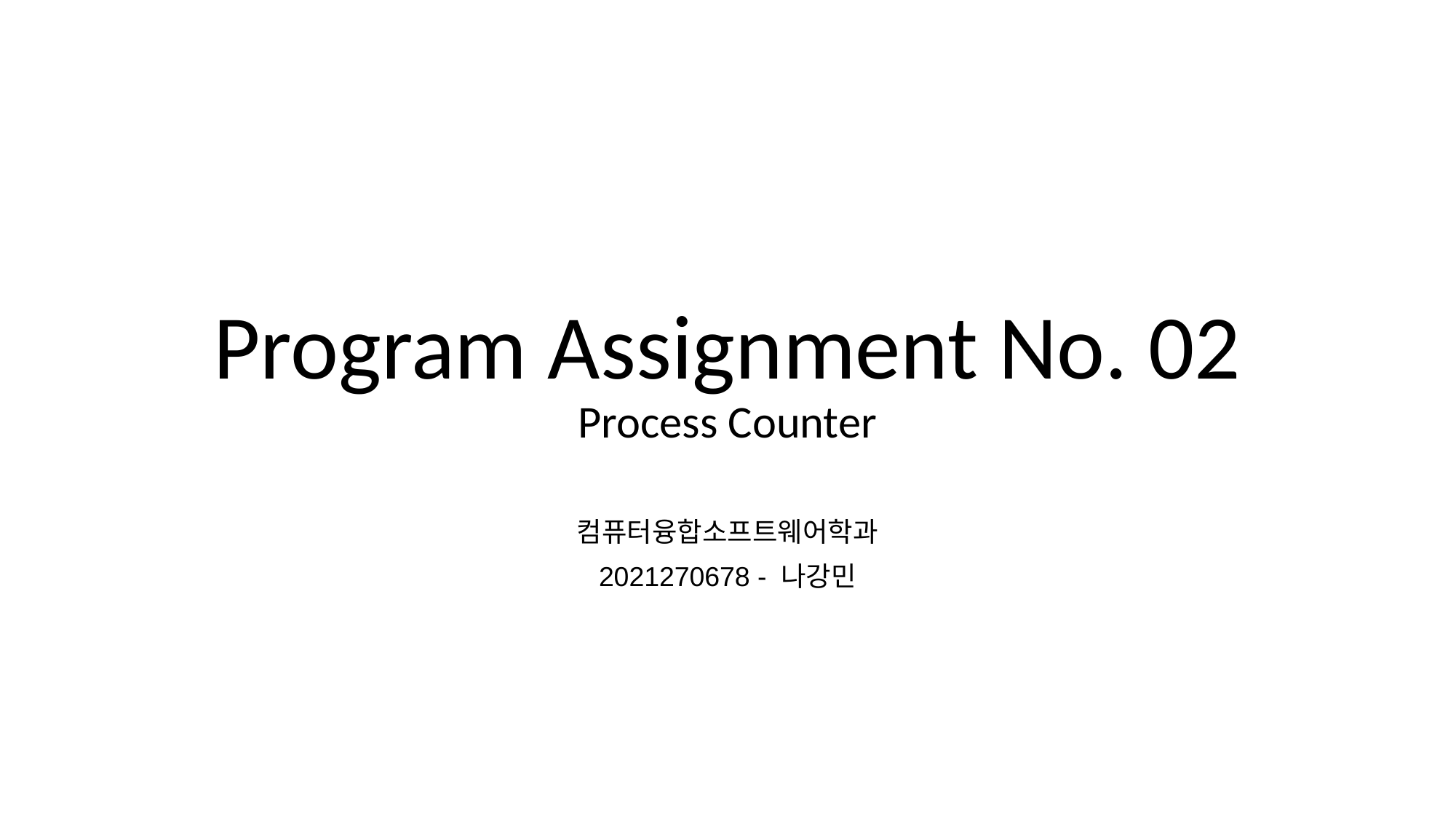

# Program Assignment No. 02 Process Counter
컴퓨터융합소프트웨어학과
2021270678 - 나강민